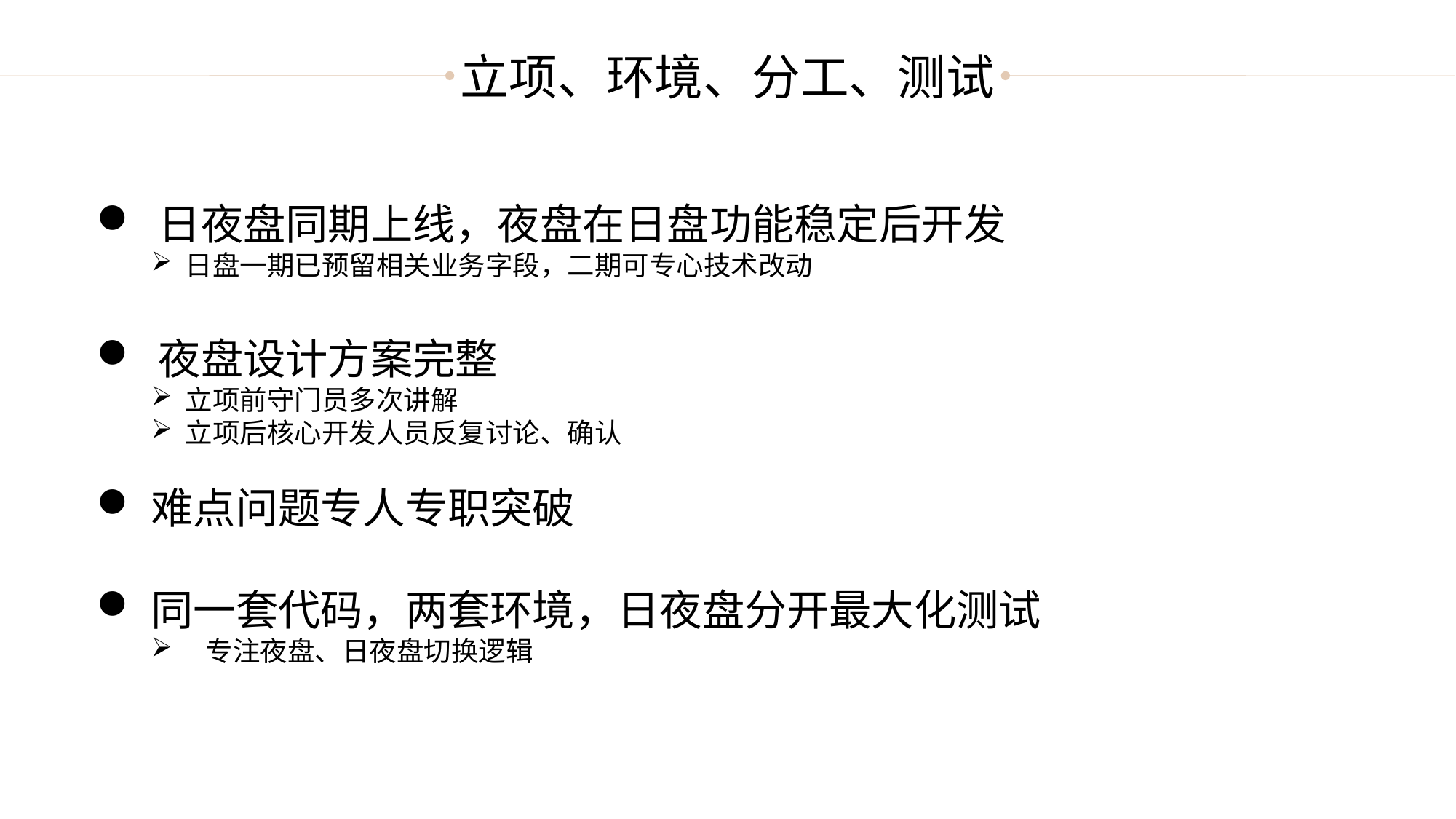

立项、环境、分工、测试

 日夜盘同期上线，夜盘在日盘功能稳定后开发
日盘一期已预留相关业务字段，二期可专心技术改动

 夜盘设计方案完整
立项前守门员多次讲解
立项后核心开发人员反复讨论、确认

难点问题专人专职突破

同一套代码，两套环境，日夜盘分开最大化测试
专注夜盘、日夜盘切换逻辑